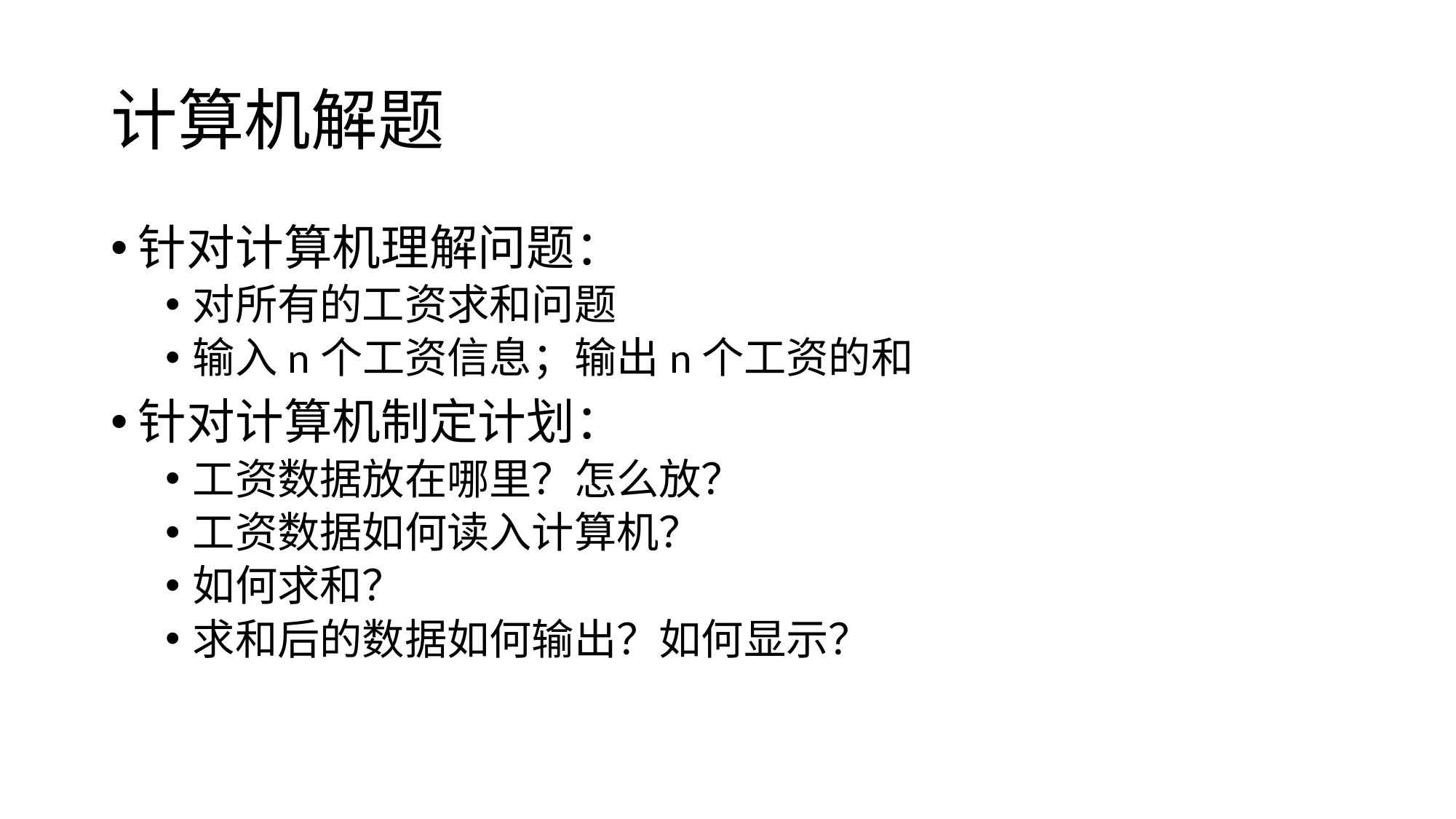

# 计算机解题
针对计算机理解问题：
对所有的工资求和问题
输入n个工资信息；输出n个工资的和
针对计算机制定计划：
工资数据放在哪里？怎么放？
工资数据如何读入计算机？
如何求和？
求和后的数据如何输出？如何显示？